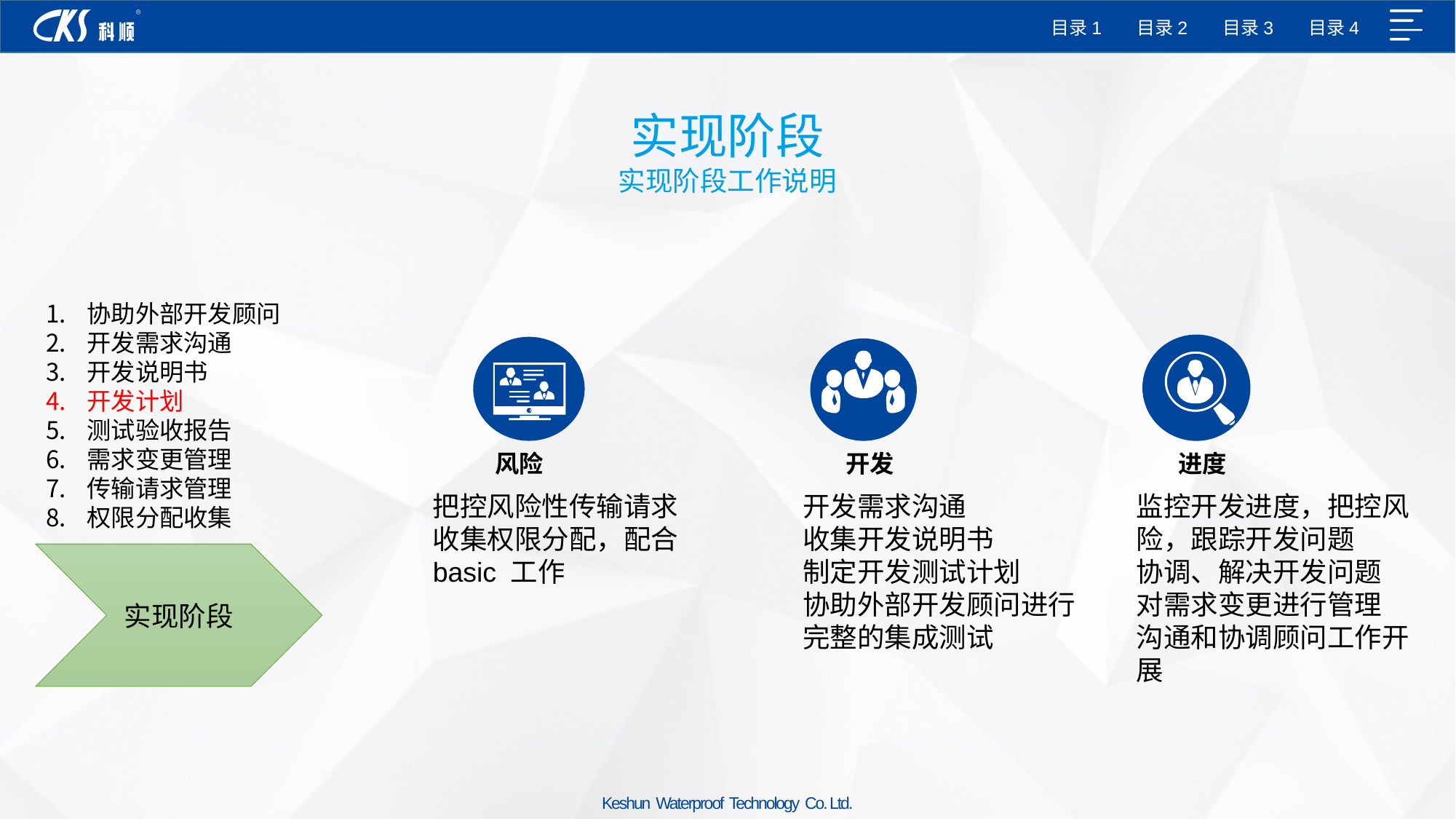

实现阶段
实现阶段工作说明

协助外部开发顾问
开发需求沟通
开发说明书
开发计划
测试验收报告
需求变更管理
传输请求管理
权限分配收集

风险
开发
进度
把控风险性传输请求
收集权限分配，配合basic 工作
开发需求沟通
收集开发说明书
制定开发测试计划
协助外部开发顾问进行
完整的集成测试
监控开发进度，把控风险，跟踪开发问题
协调、解决开发问题
对需求变更进行管理
沟通和协调顾问工作开展
实现阶段